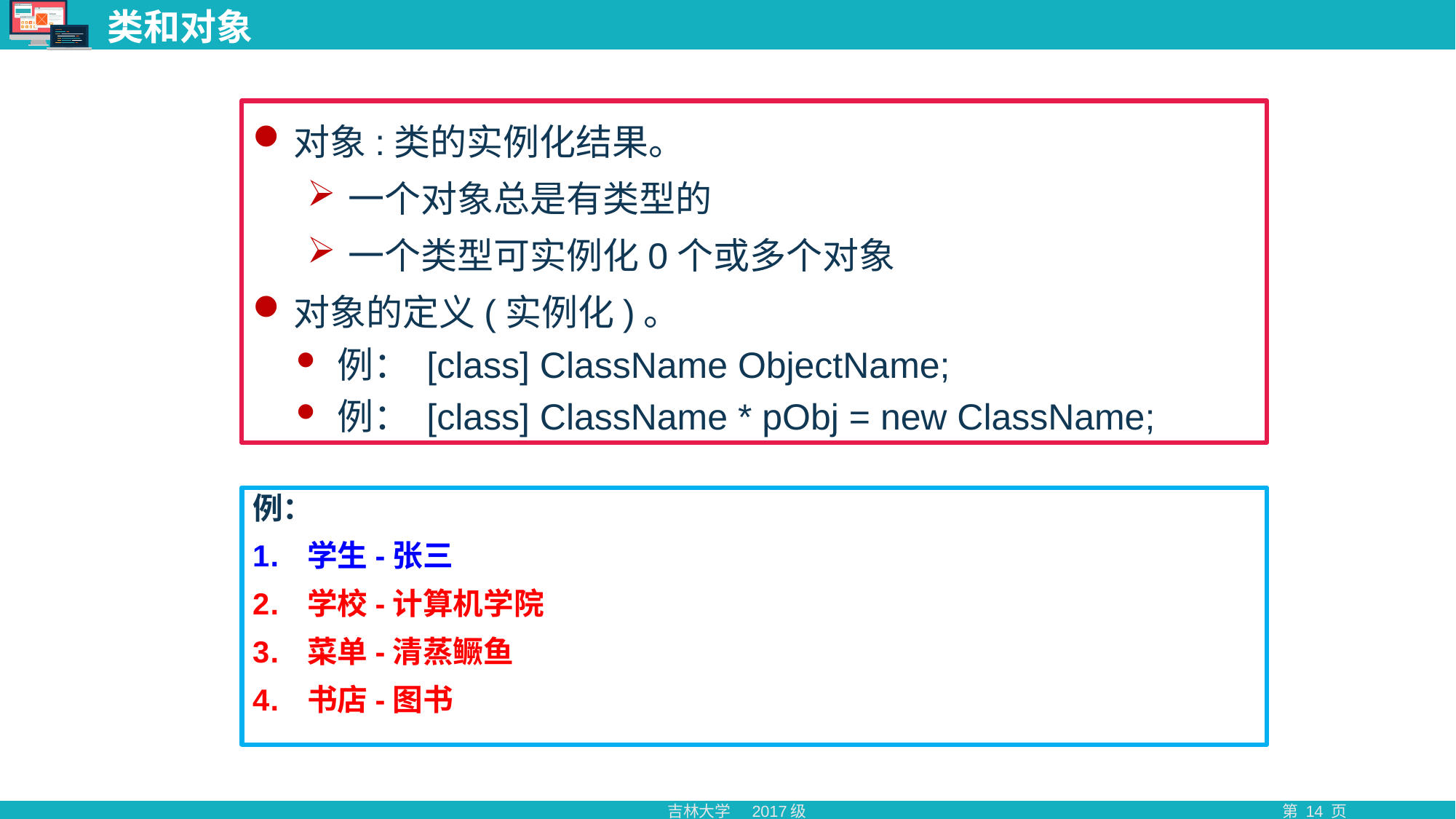

# 类和对象
对象:类的实例化结果。
一个对象总是有类型的
一个类型可实例化0个或多个对象
对象的定义(实例化)。
例： [class] ClassName ObjectName;
例： [class] ClassName * pObj = new ClassName;
例：
学生-张三
学校-计算机学院
菜单-清蒸鳜鱼
书店-图书